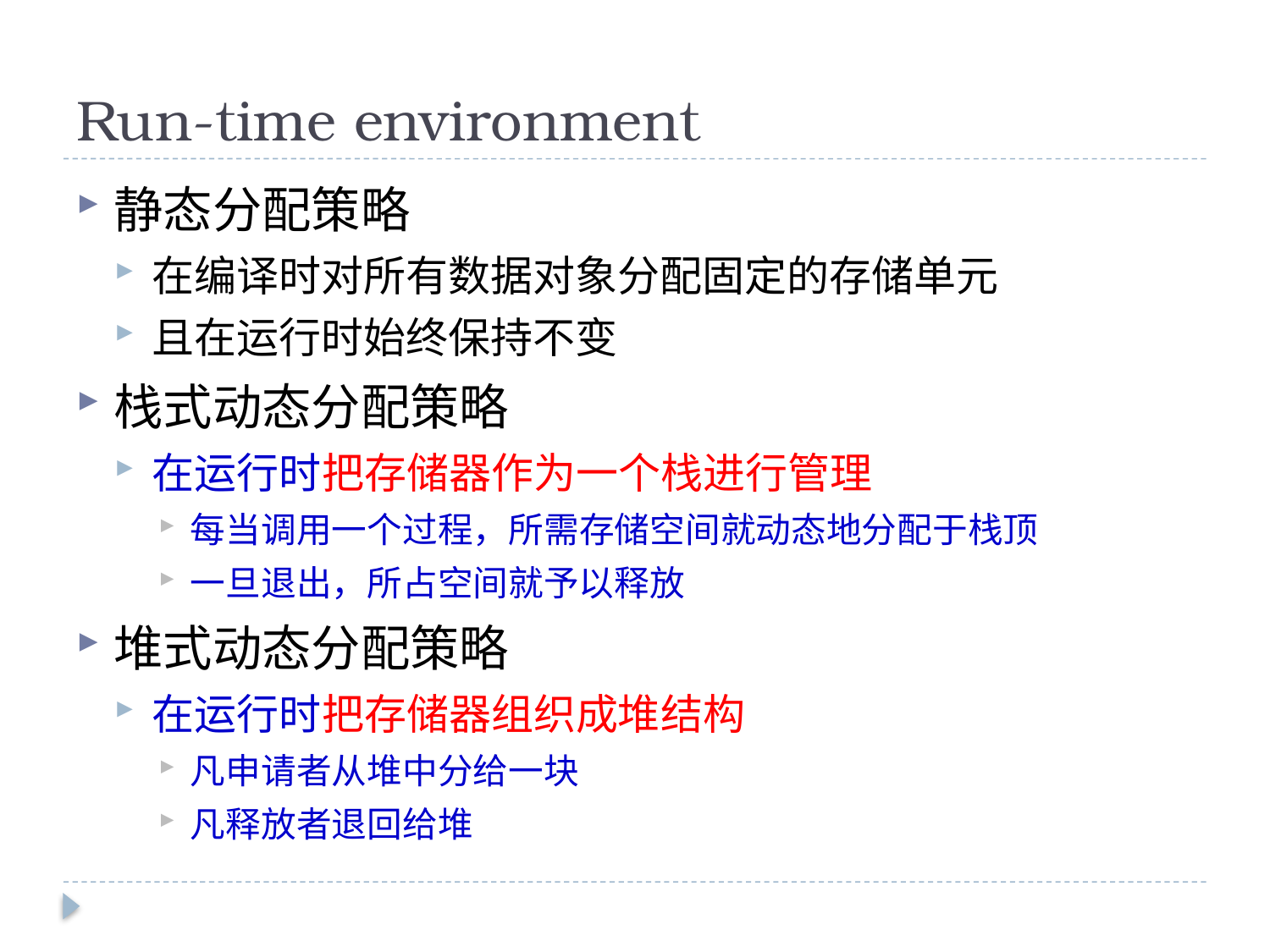

# Run-time environment
静态分配策略
在编译时对所有数据对象分配固定的存储单元
且在运行时始终保持不变
栈式动态分配策略
在运行时把存储器作为一个栈进行管理
每当调用一个过程，所需存储空间就动态地分配于栈顶
一旦退出，所占空间就予以释放
堆式动态分配策略
在运行时把存储器组织成堆结构
凡申请者从堆中分给一块
凡释放者退回给堆

28